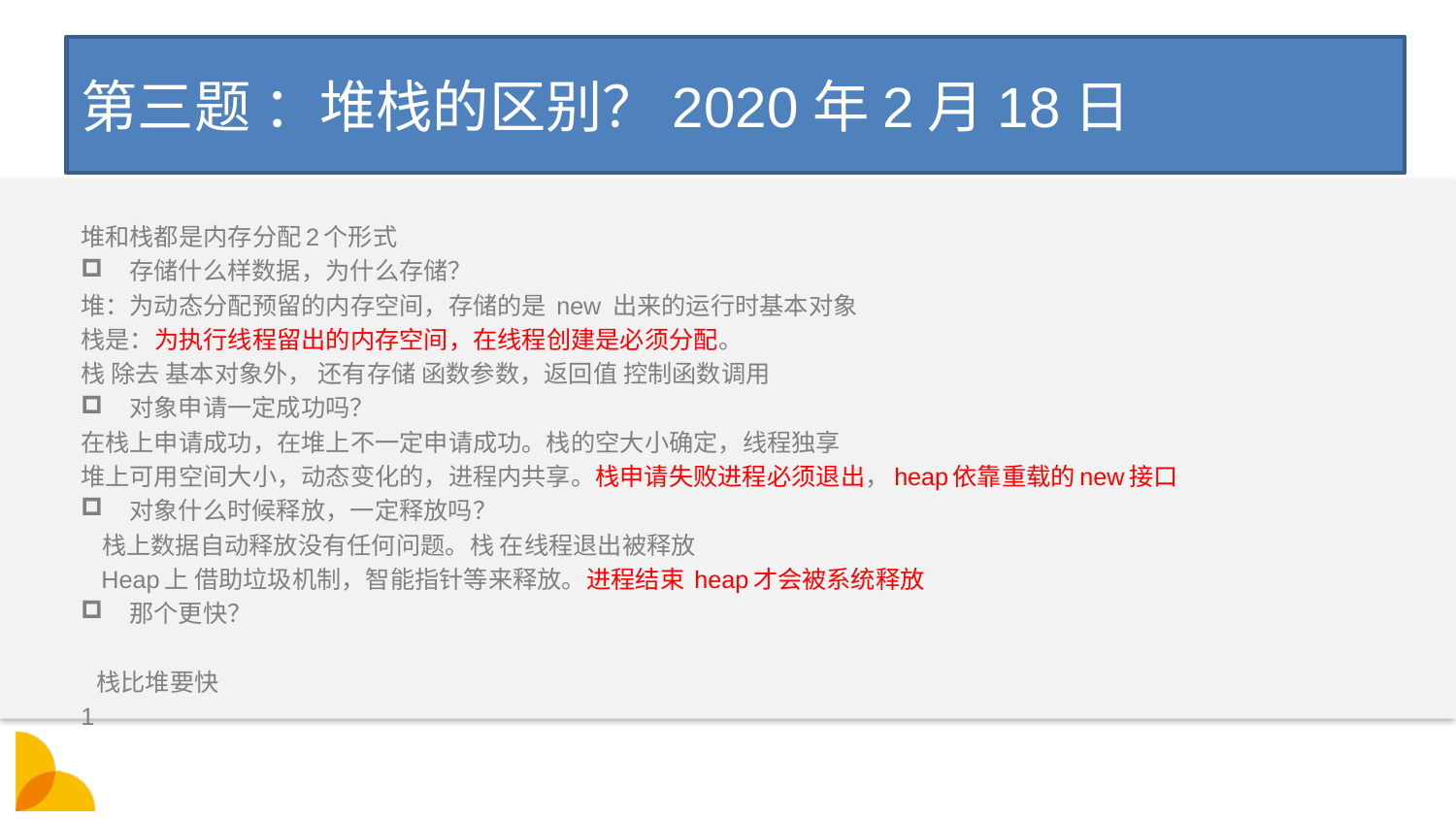

# 第三题 ：堆栈的区别？2020年2月18日
堆和栈都是内存分配2个形式
存储什么样数据，为什么存储？
堆：为动态分配预留的内存空间，存储的是 new 出来的运行时基本对象
栈是：为执行线程留出的内存空间，在线程创建是必须分配。
栈 除去 基本对象外， 还有存储 函数参数，返回值 控制函数调用
对象申请一定成功吗？
在栈上申请成功，在堆上不一定申请成功。栈的空大小确定，线程独享
堆上可用空间大小，动态变化的，进程内共享。栈申请失败进程必须退出，heap依靠重载的new接口
对象什么时候释放，一定释放吗？
   栈上数据自动释放没有任何问题。栈 在线程退出被释放
   Heap上 借助垃圾机制，智能指针等来释放。进程结束 heap才会被系统释放
那个更快？

  栈比堆要快
1